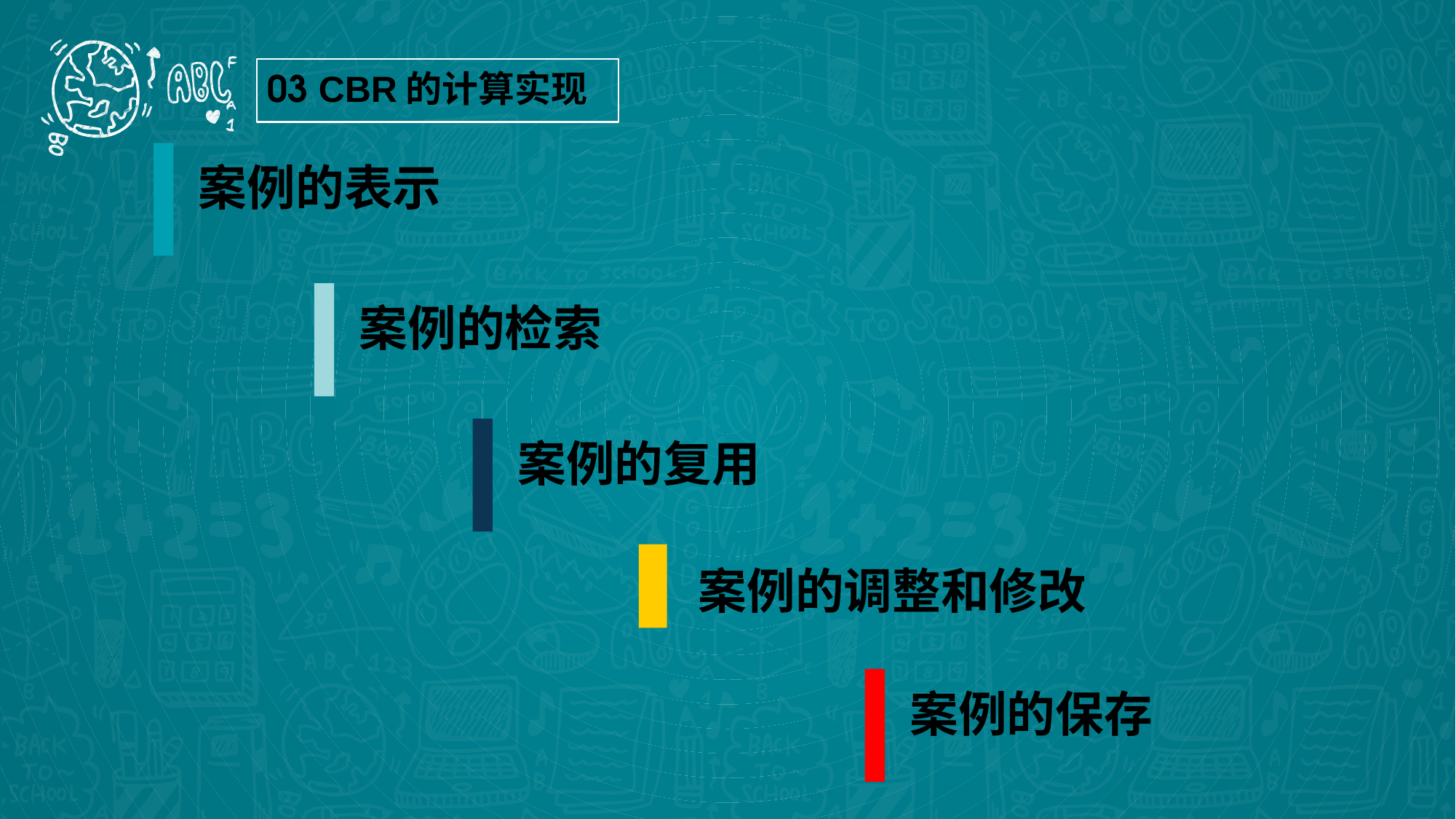

03 CBR的计算实现
案例的表示

案例的检索

案例的复用

案例的调整和修改

案例的保存